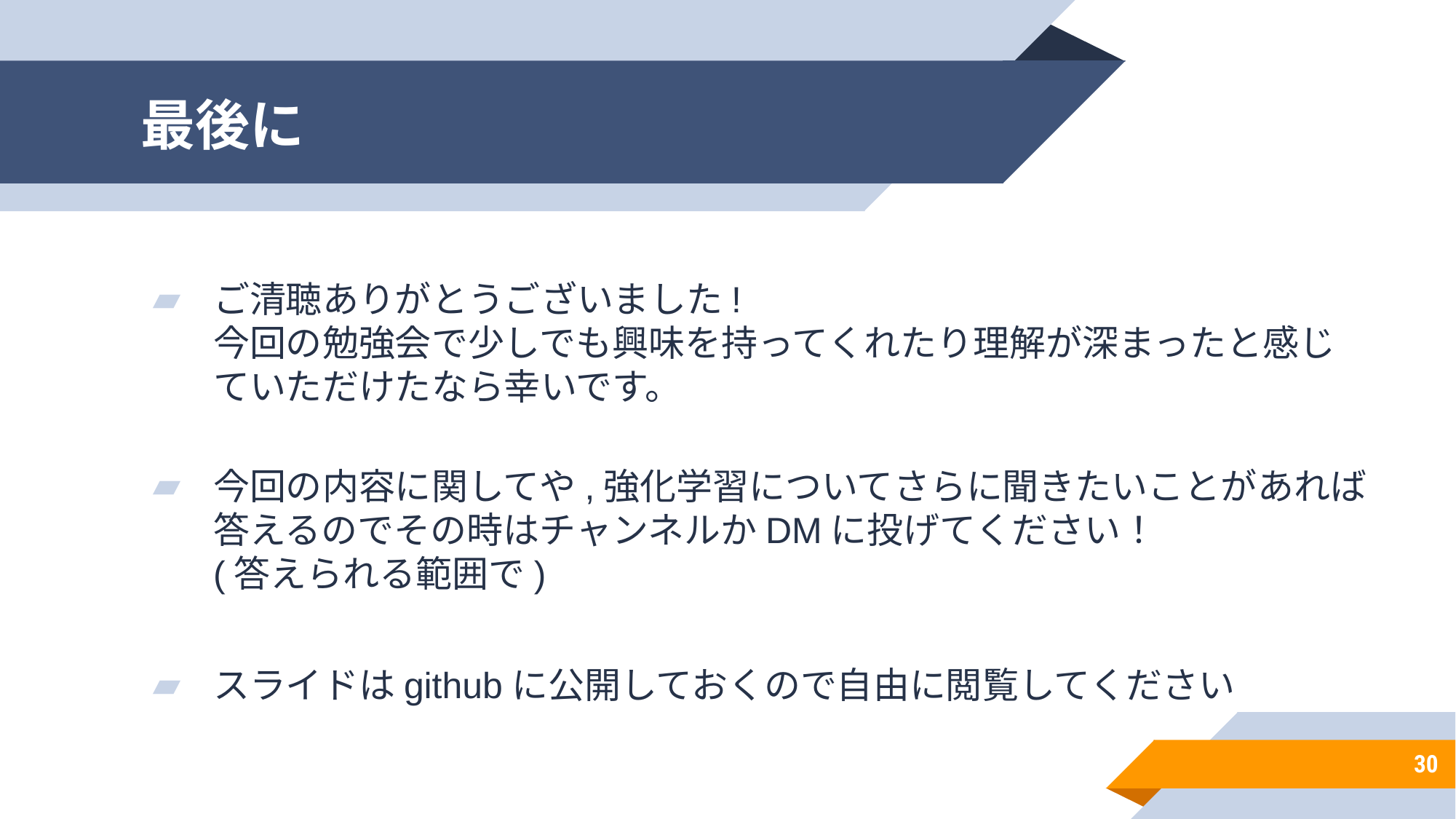

# 最後に
ご清聴ありがとうございました!
今回の勉強会で少しでも興味を持ってくれたり理解が深まったと感じていただけたなら幸いです。
今回の内容に関してや,強化学習についてさらに聞きたいことがあれば
答えるのでその時はチャンネルかDMに投げてください！
(答えられる範囲で)

スライドはgithubに公開しておくので自由に閲覧してください
30